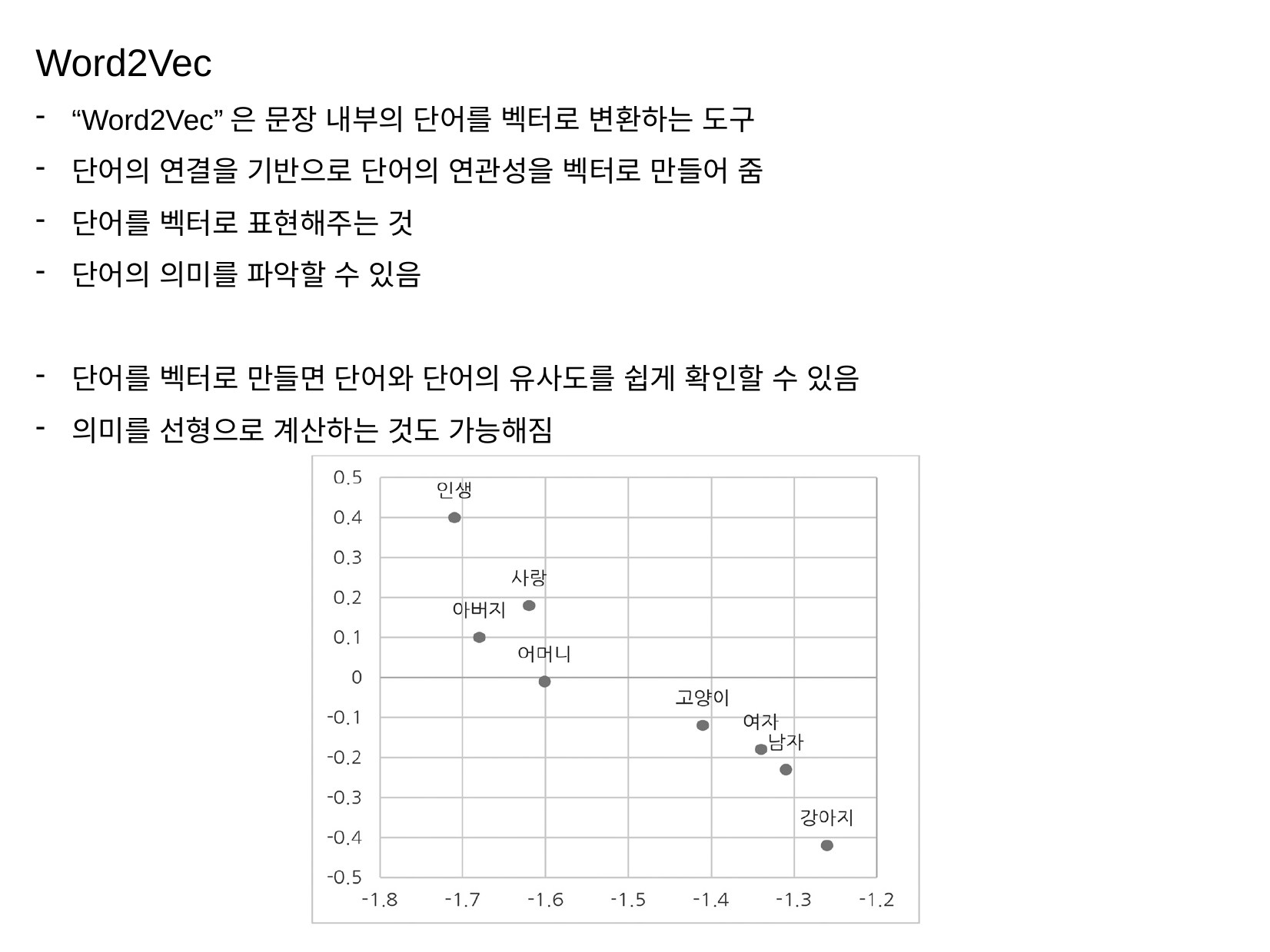

Word2Vec
“Word2Vec”은 문장 내부의 단어를 벡터로 변환하는 도구
단어의 연결을 기반으로 단어의 연관성을 벡터로 만들어 줌
단어를 벡터로 표현해주는 것
단어의 의미를 파악할 수 있음

단어를 벡터로 만들면 단어와 단어의 유사도를 쉽게 확인할 수 있음
의미를 선형으로 계산하는 것도 가능해짐